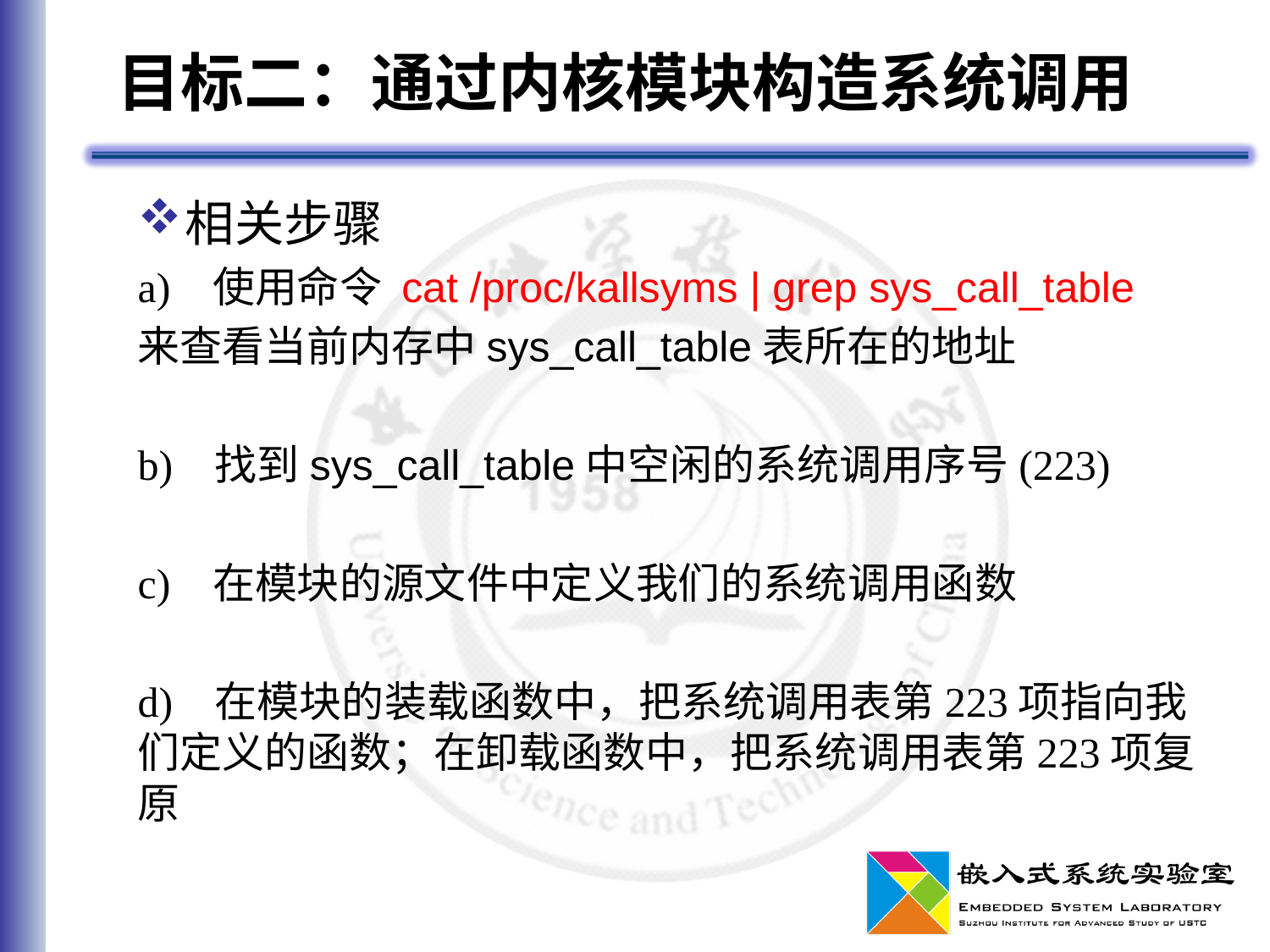

# 目标二：通过内核模块构造系统调用
相关步骤
a)   使用命令 cat /proc/kallsyms | grep sys_call_table
来查看当前内存中sys_call_table表所在的地址

b)   找到sys_call_table中空闲的系统调用序号(223)

c)   在模块的源文件中定义我们的系统调用函数

d)   在模块的装载函数中，把系统调用表第223项指向我们定义的函数；在卸载函数中，把系统调用表第223项复原